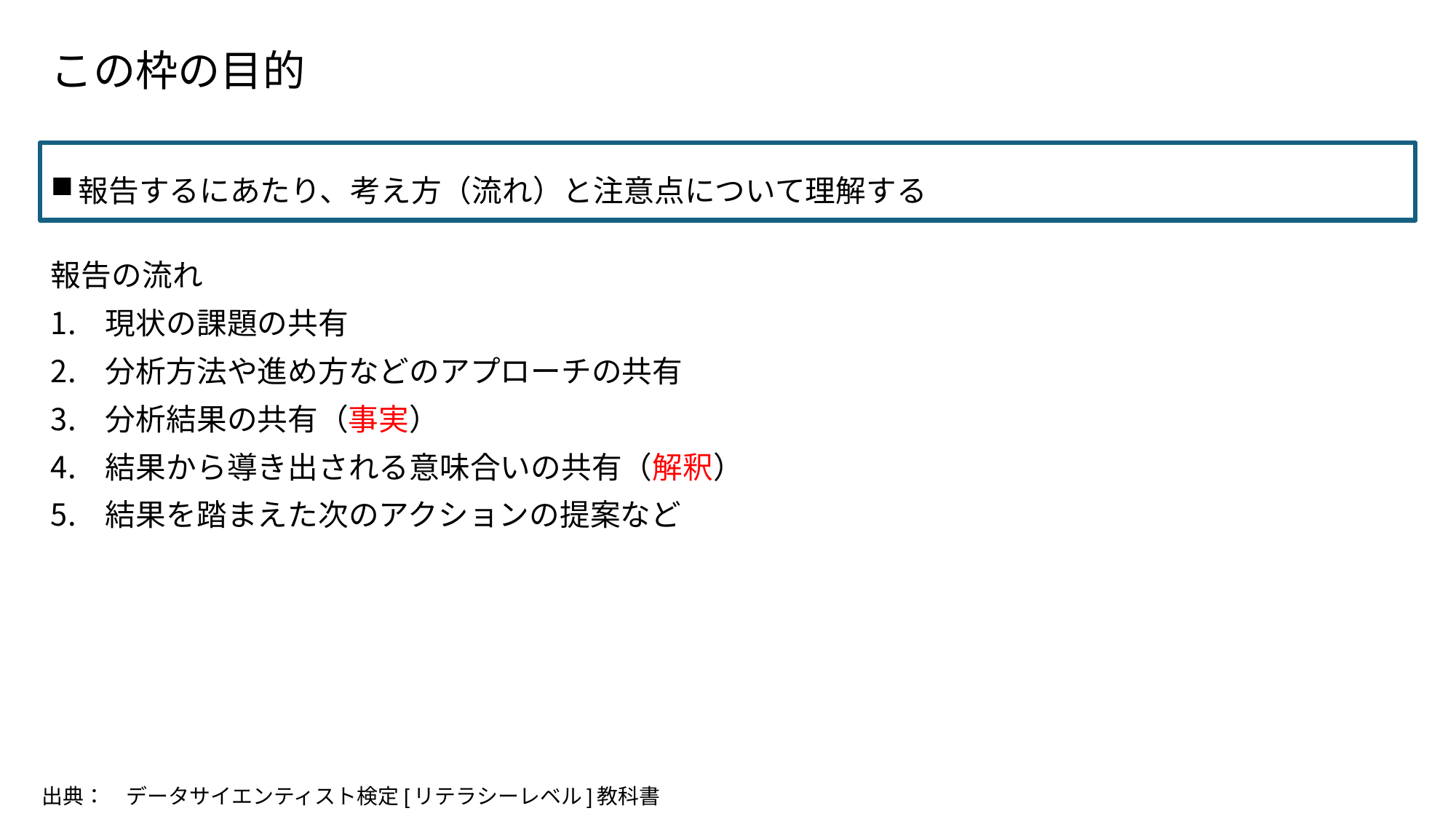

# この枠の目的
報告するにあたり、考え方（流れ）と注意点について理解する
報告の流れ
現状の課題の共有
分析方法や進め方などのアプローチの共有
分析結果の共有（事実）
結果から導き出される意味合いの共有（解釈）
結果を踏まえた次のアクションの提案など
出典：　データサイエンティスト検定[リテラシーレベル]教科書